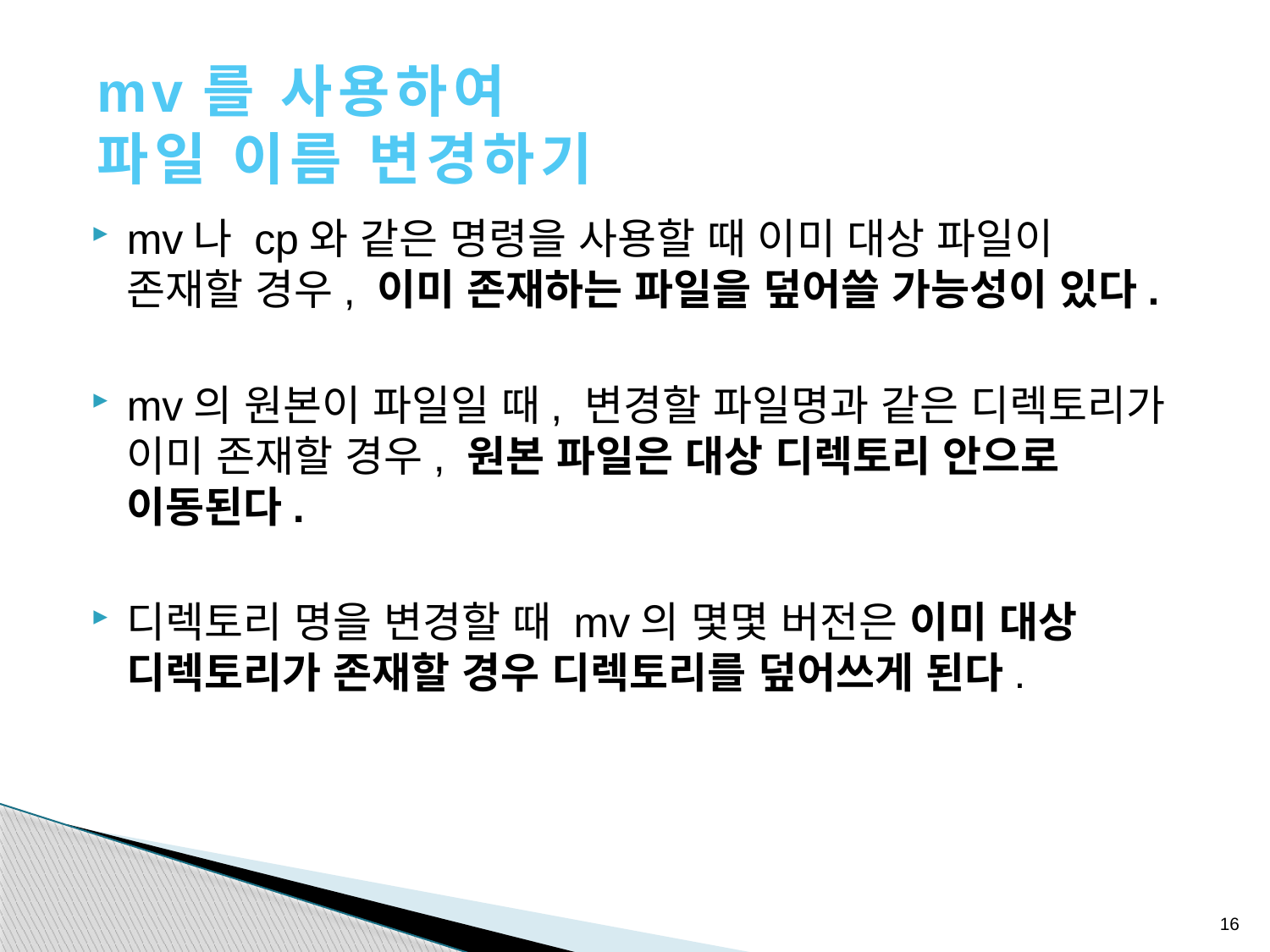

mv를 사용하여
파일 이름 변경하기
mv나 cp와 같은 명령을 사용할 때 이미 대상 파일이 존재할 경우, 이미 존재하는 파일을 덮어쓸 가능성이 있다.

mv의 원본이 파일일 때, 변경할 파일명과 같은 디렉토리가 이미 존재할 경우, 원본 파일은 대상 디렉토리 안으로 이동된다.

디렉토리 명을 변경할 때 mv의 몇몇 버전은 이미 대상 디렉토리가 존재할 경우 디렉토리를 덮어쓰게 된다.
16